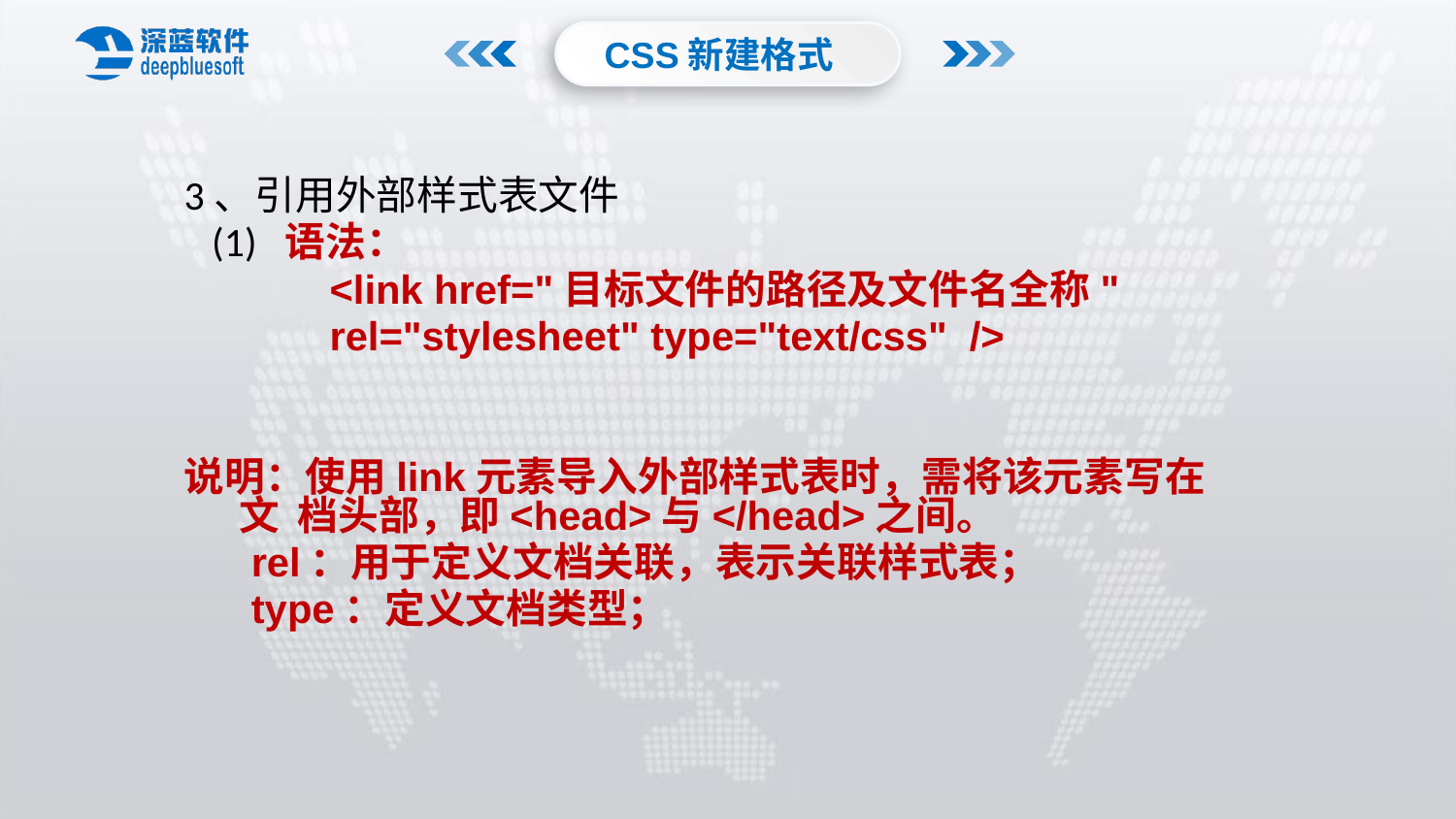

CSS新建格式

3、引用外部样式表文件
   (1)  语法：
<link href="目标文件的路径及文件名全称"
rel="stylesheet" type="text/css"  />

说明：使用link元素导入外部样式表时，需将该元素写在文  档头部，即<head>与</head>之间。
      rel：用于定义文档关联，表示关联样式表；
      type：定义文档类型；